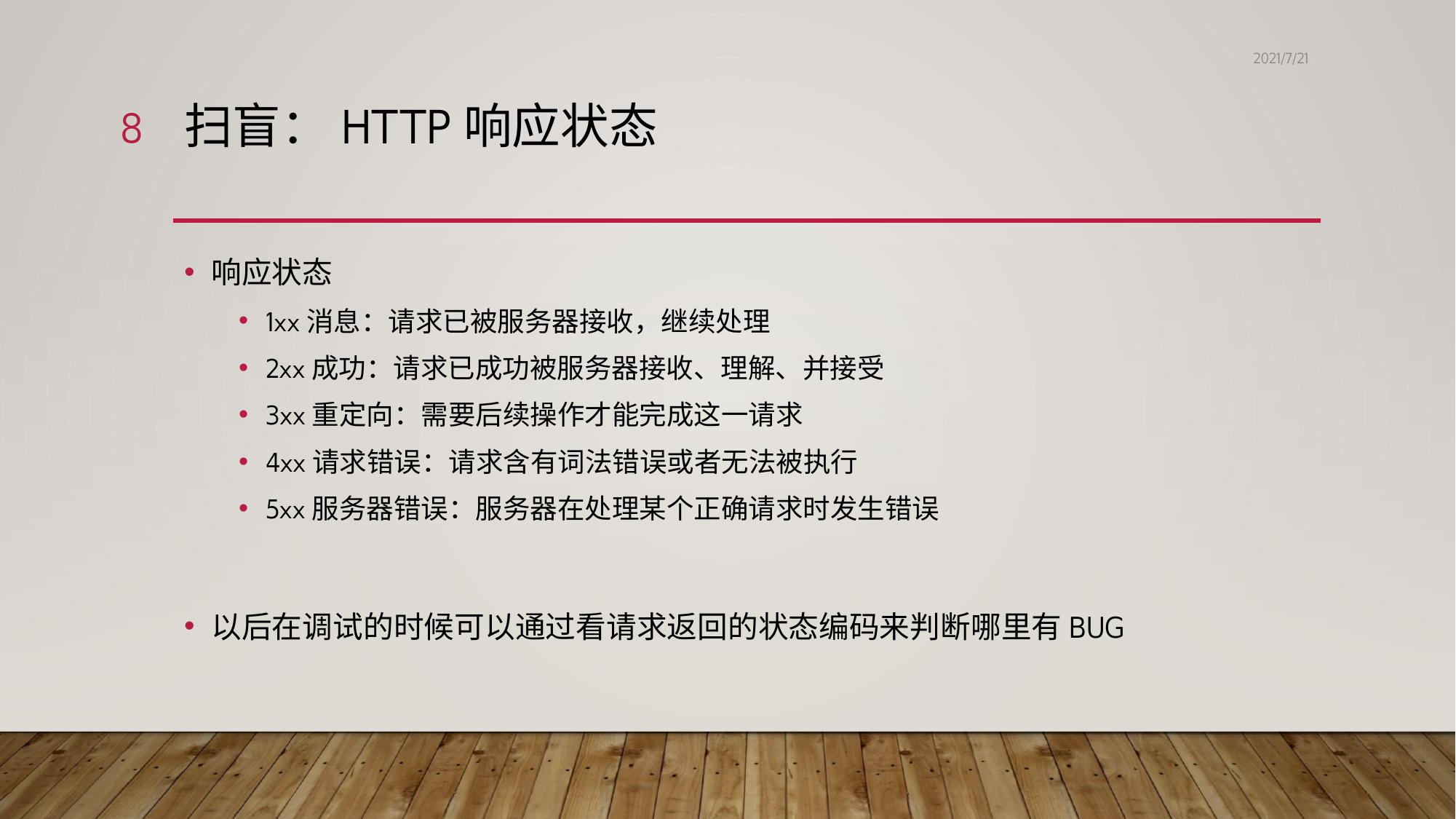

2021/7/21
8
# 扫盲：HTTP响应状态
响应状态
1xx消息：请求已被服务器接收，继续处理
2xx成功：请求已成功被服务器接收、理解、并接受
3xx重定向：需要后续操作才能完成这一请求
4xx请求错误：请求含有词法错误或者无法被执行
5xx服务器错误：服务器在处理某个正确请求时发生错误

以后在调试的时候可以通过看请求返回的状态编码来判断哪里有BUG